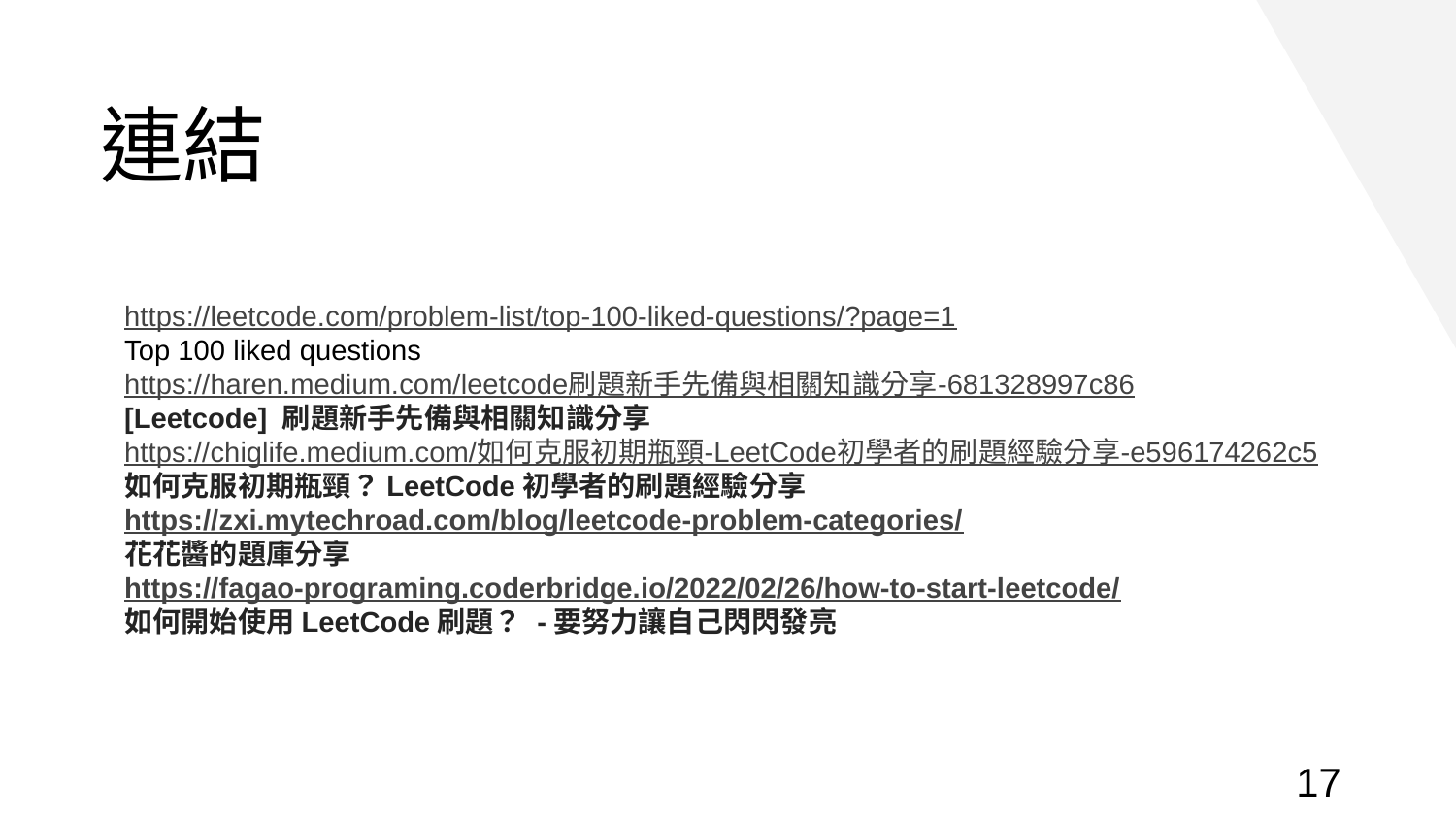

連結
https://leetcode.com/problem-list/top-100-liked-questions/?page=1
Top 100 liked questions
https://haren.medium.com/leetcode刷題新手先備與相關知識分享-681328997c86
[Leetcode] 刷題新手先備與相關知識分享
https://chiglife.medium.com/如何克服初期瓶頸-LeetCode初學者的刷題經驗分享-e596174262c5
如何克服初期瓶頸？LeetCode初學者的刷題經驗分享
https://zxi.mytechroad.com/blog/leetcode-problem-categories/
花花醬的題庫分享
https://fagao-programing.coderbridge.io/2022/02/26/how-to-start-leetcode/
如何開始使用LeetCode刷題？ -要努力讓自己閃閃發亮

17